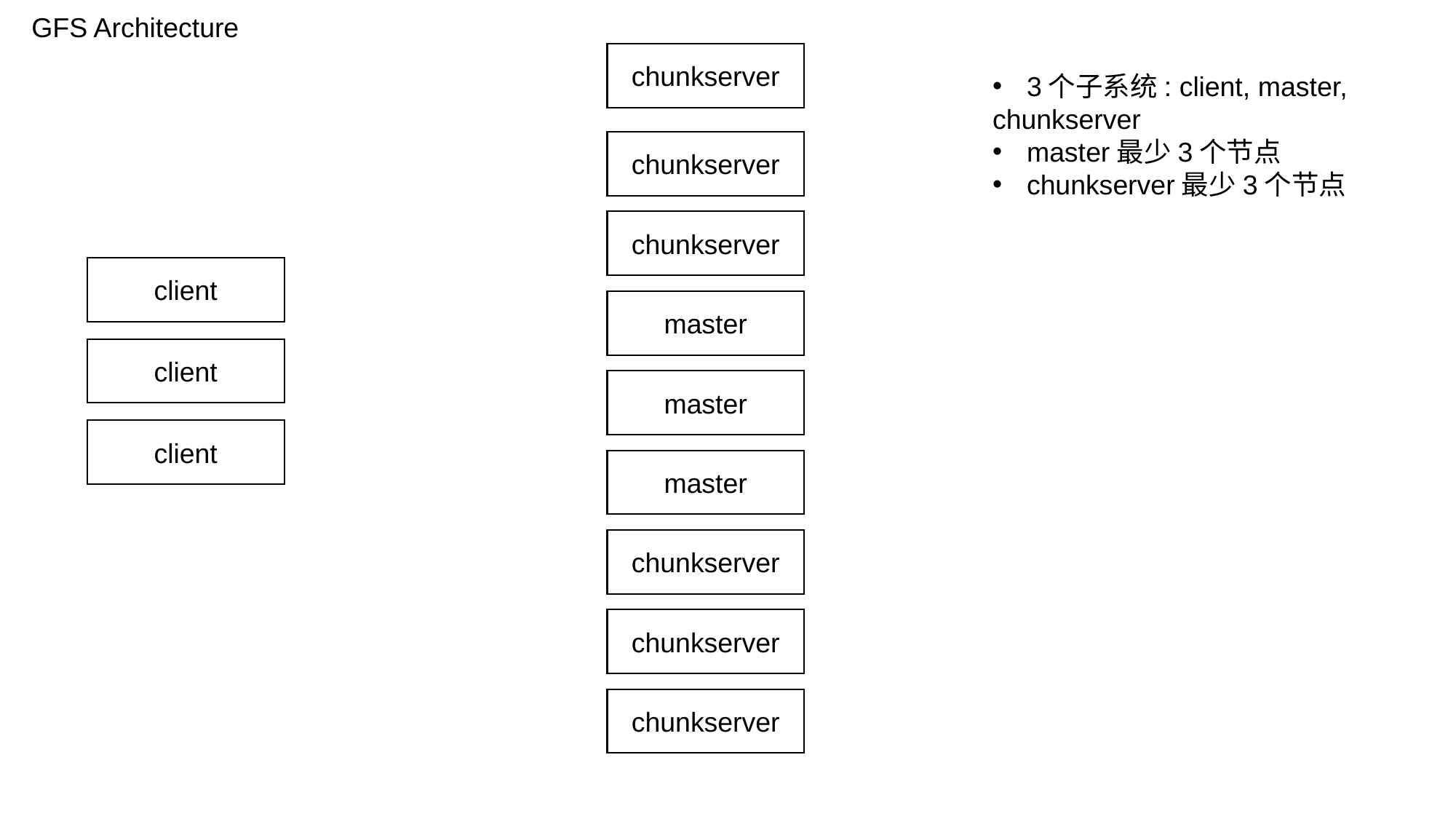

GFS Architecture
chunkserver
3个子系统: client, master,
chunkserver
master最少3个节点
chunkserver最少3个节点
chunkserver
chunkserver
client
master
client
master
client
master
chunkserver
chunkserver
chunkserver